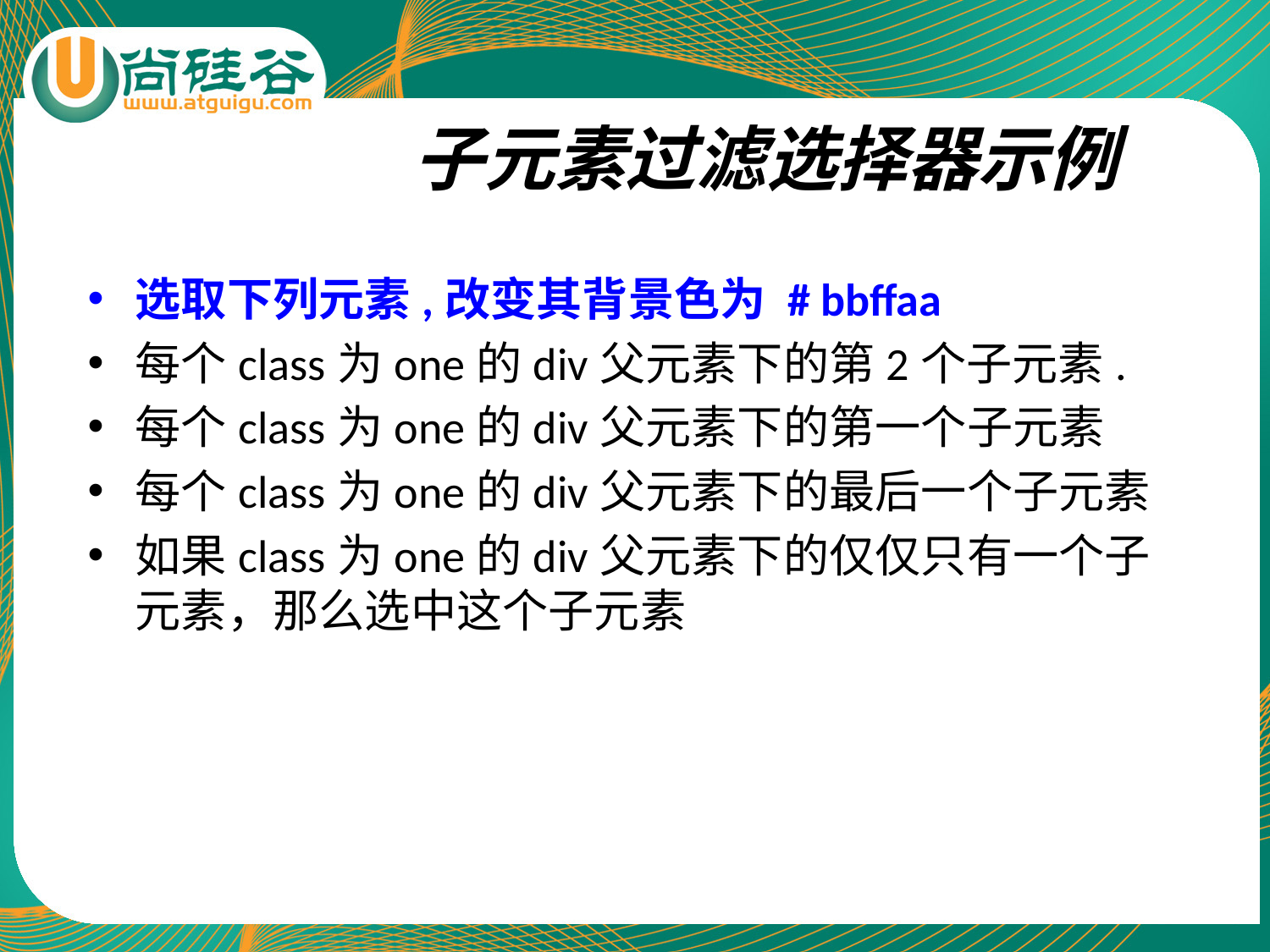

# 子元素过滤选择器示例
选取下列元素,改变其背景色为 # bbffaa
每个class为one的div父元素下的第2个子元素.
每个class为one的div父元素下的第一个子元素
每个class为one的div父元素下的最后一个子元素
如果class为one的div父元素下的仅仅只有一个子元素，那么选中这个子元素